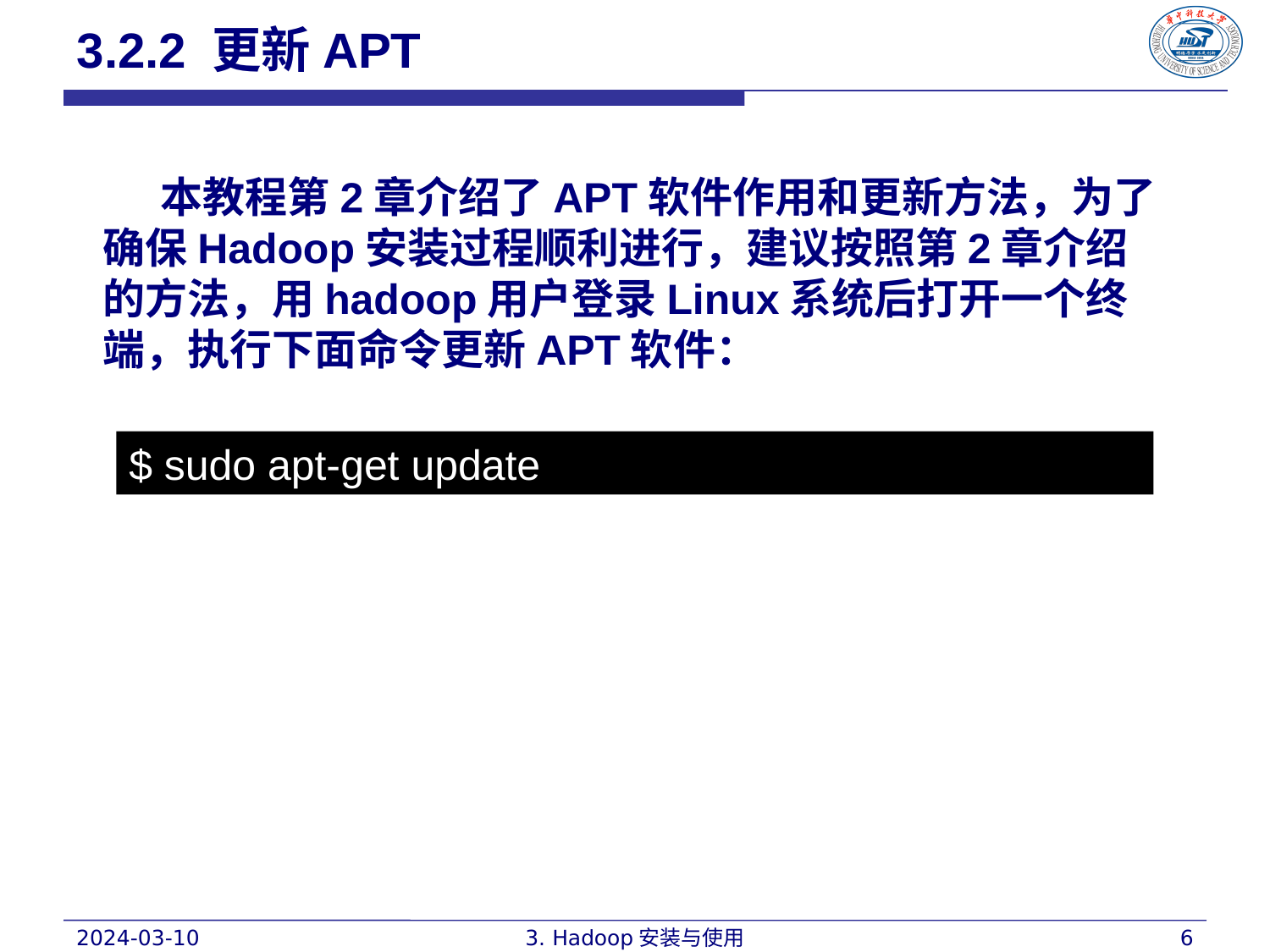

3.2.2 更新APT
     本教程第2章介绍了APT软件作用和更新方法，为了确保Hadoop安装过程顺利进行，建议按照第2章介绍的方法，用hadoop用户登录Linux系统后打开一个终端，执行下面命令更新APT软件：
$ sudo apt-get update
2024-03-10
3. Hadoop安装与使用
6